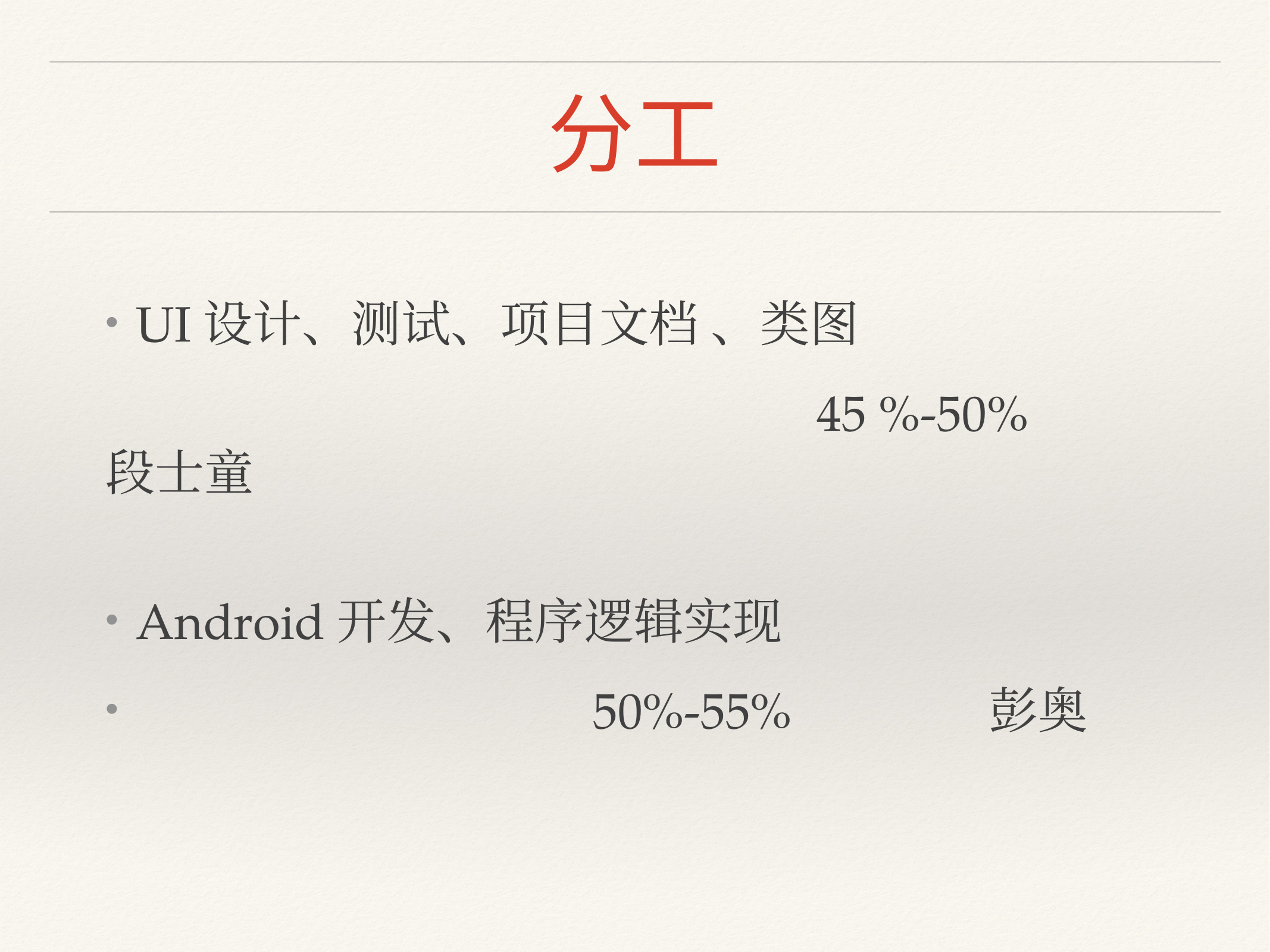

# 分工
UI设计、测试、项目文档 、类图
							       45 %-50%           段士童
Android开发、程序逻辑实现
                                     50%-55%		   彭奥